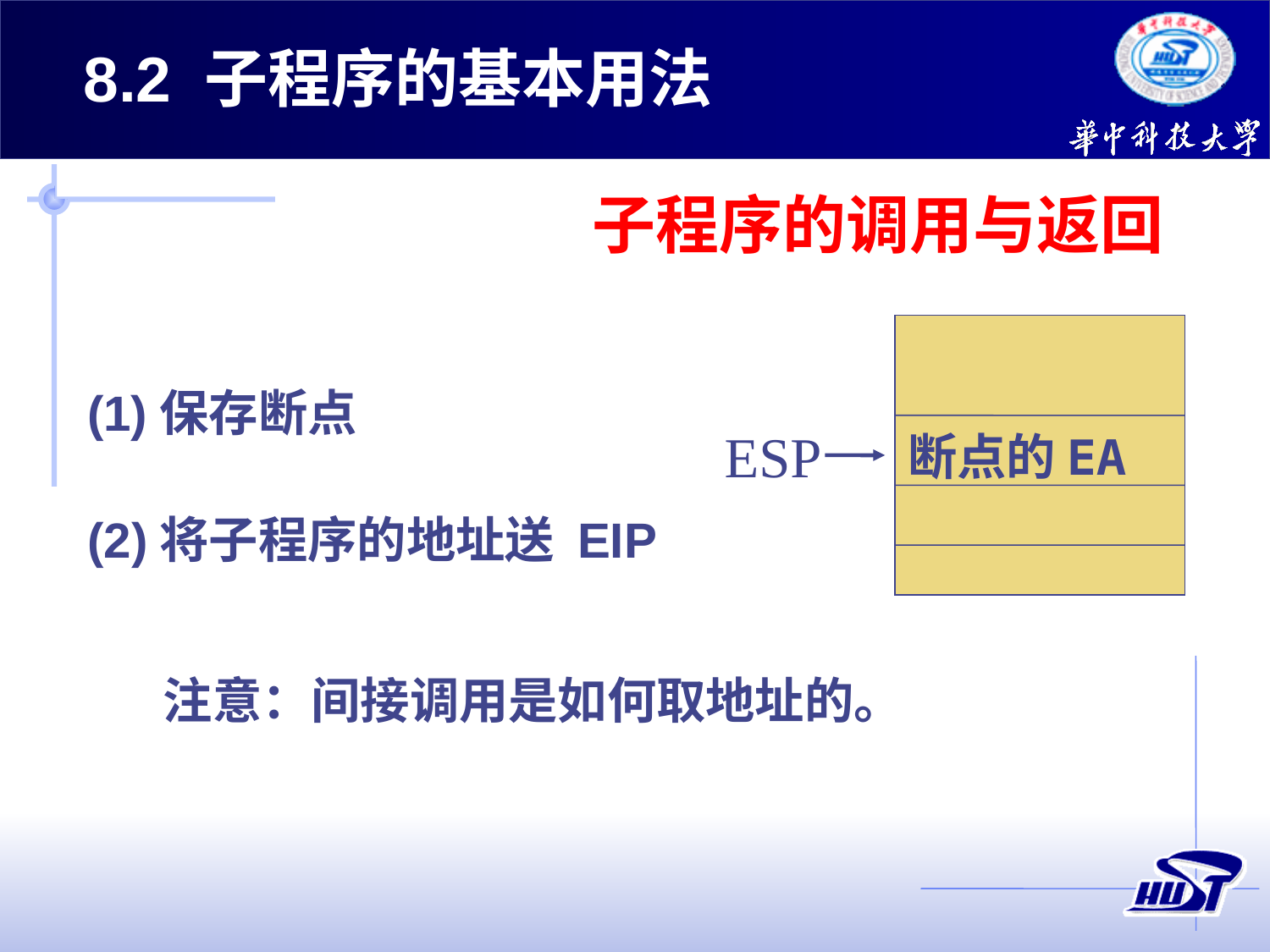

8.2 子程序的基本用法
子程序的调用与返回
断点的EA
(1)保存断点
ESP

(2)将子程序的地址送 EIP

注意：间接调用是如何取地址的。